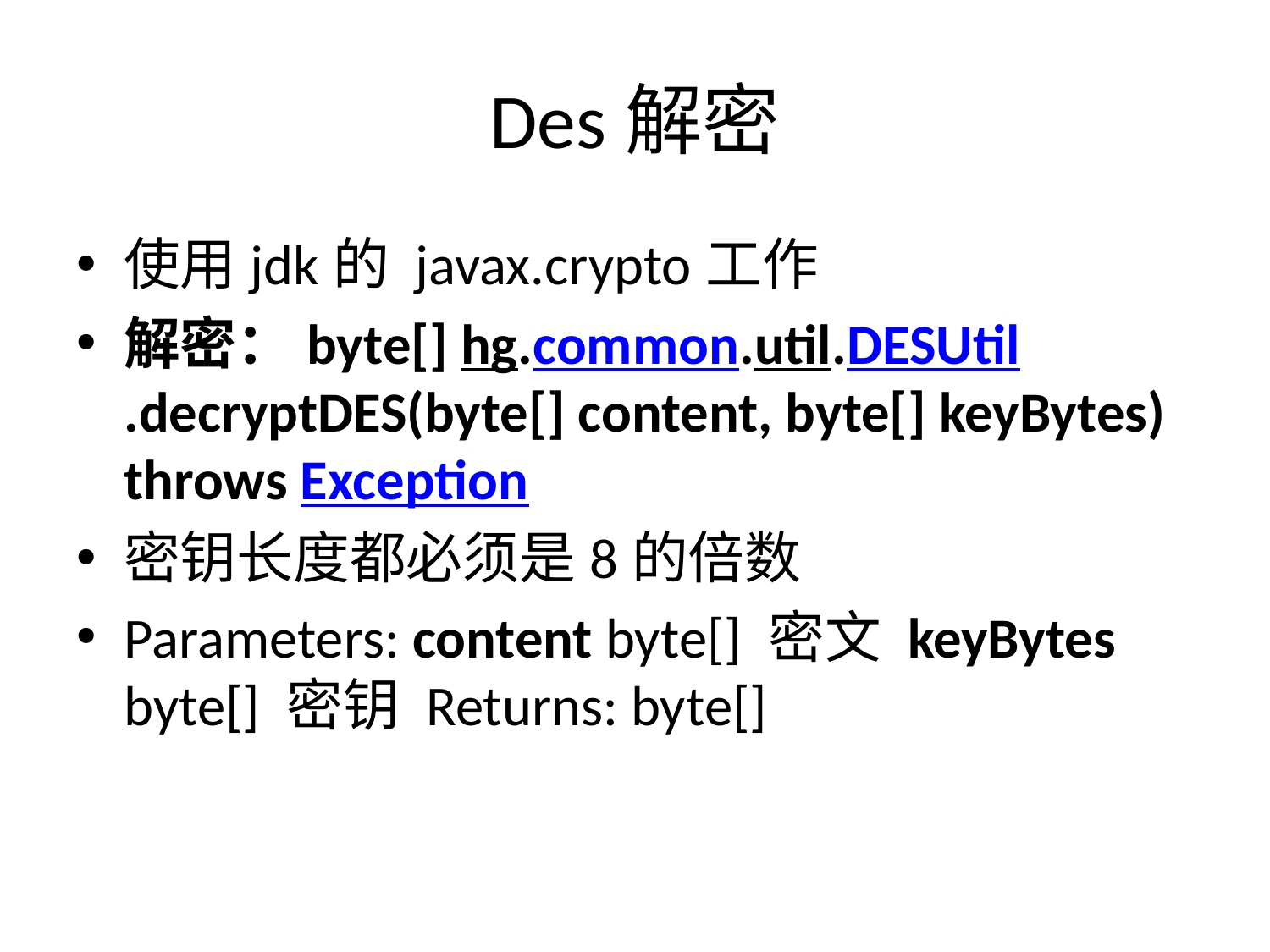

# Des解密
使用jdk的 javax.crypto工作
解密：byte[] hg.common.util.DESUtil.decryptDES(byte[] content, byte[] keyBytes) throws Exception
密钥长度都必须是8的倍数
Parameters: content byte[] 密文 keyBytes byte[] 密钥 Returns: byte[]